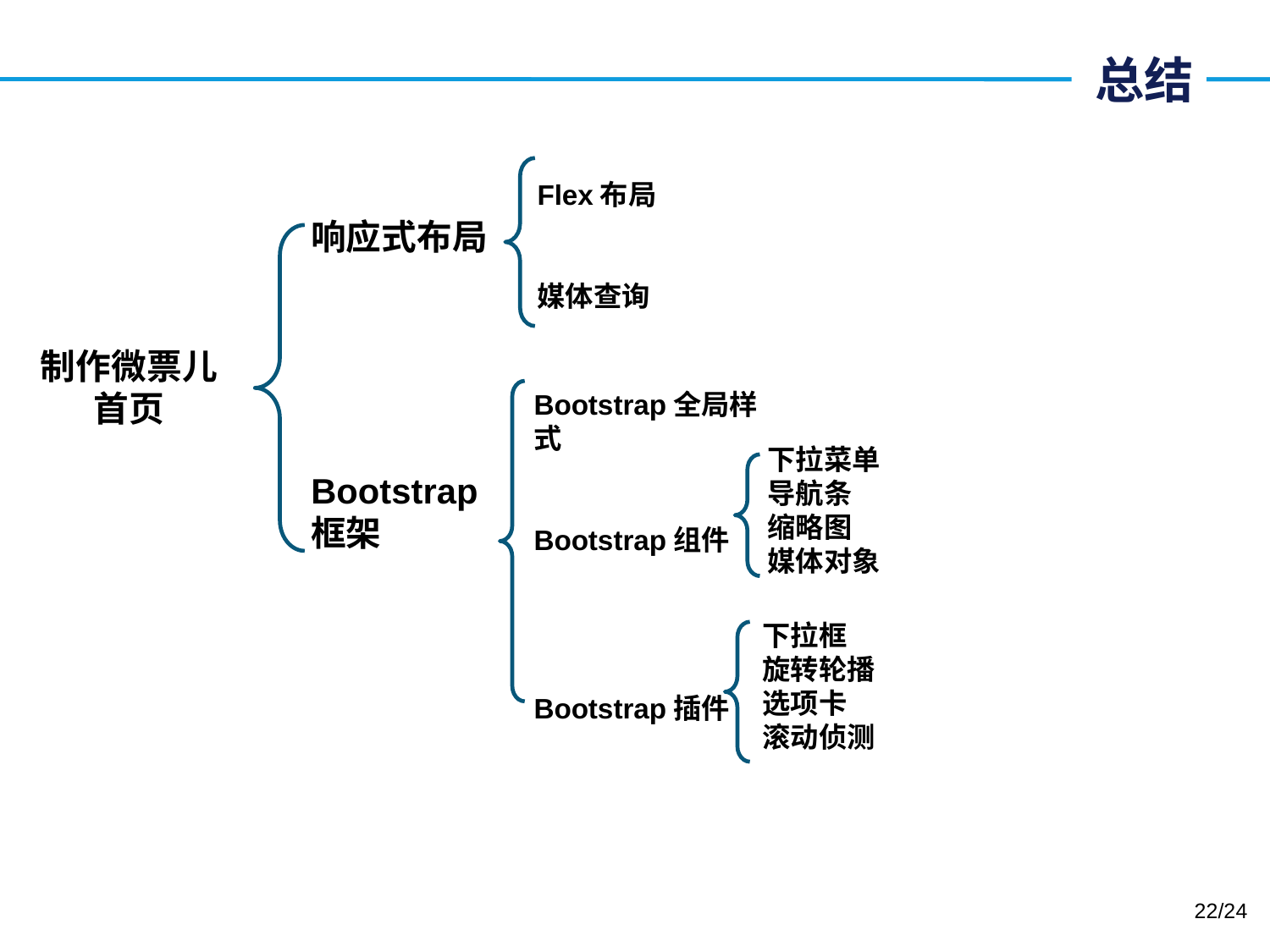

# 总结

Flex布局

媒体查询

响应式布局

Bootstrap
框架

制作微票儿
首页

Bootstrap全局样式

Bootstrap组件

Bootstrap插件
下拉菜单
导航条
缩略图
媒体对象

下拉框
旋转轮播
选项卡
滚动侦测

22/24